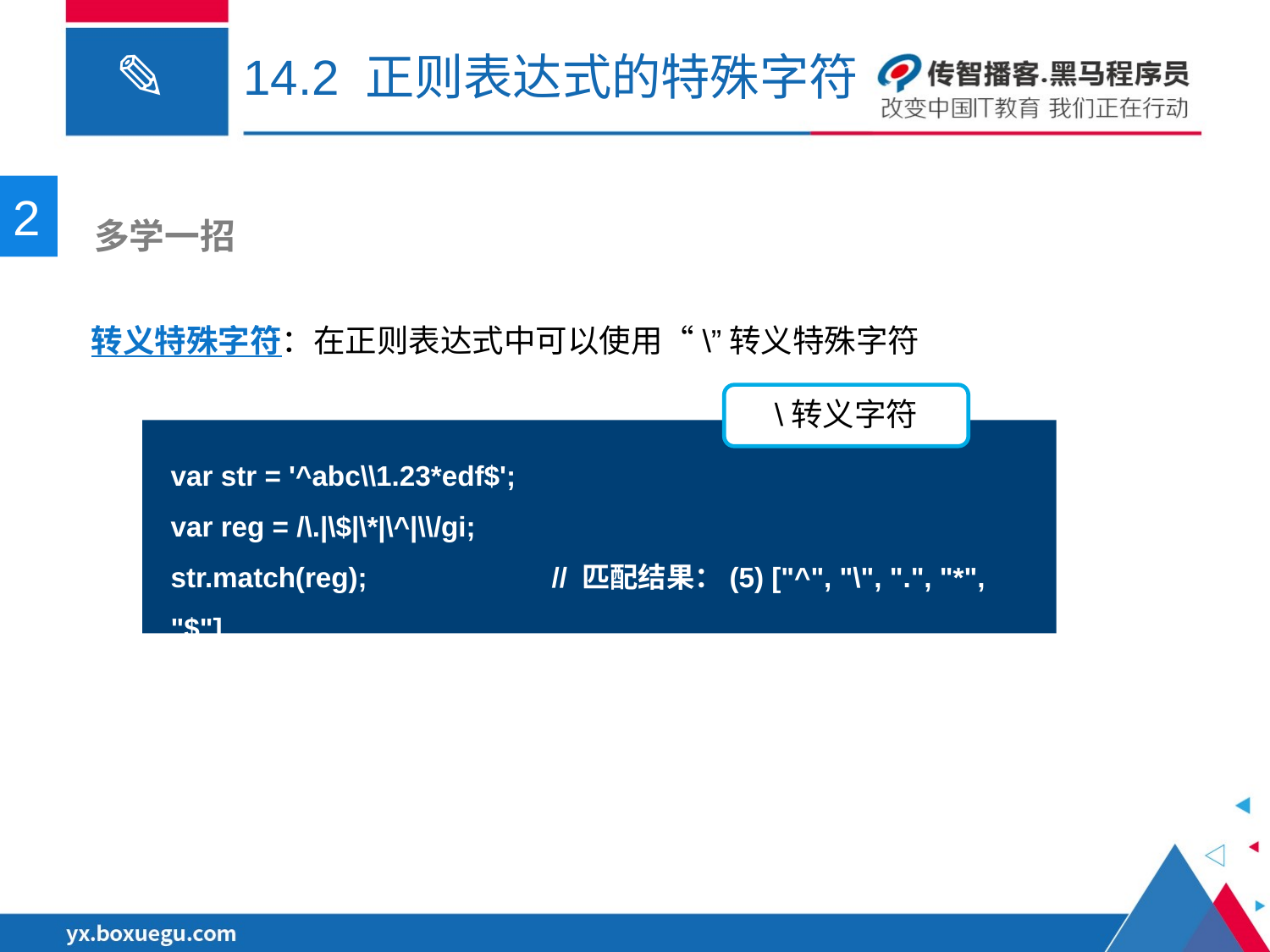

# 14.2 正则表达式的特殊字符

2
  多学一招
转义特殊字符：在正则表达式中可以使用“\”转义特殊字符
\转义字符

var str = '^abc\\1.23*edf$';
var reg = /\.|\$|\*|\^|\\/gi;
str.match(reg);		// 匹配结果：(5) ["^", "\", ".", "*", "$"]